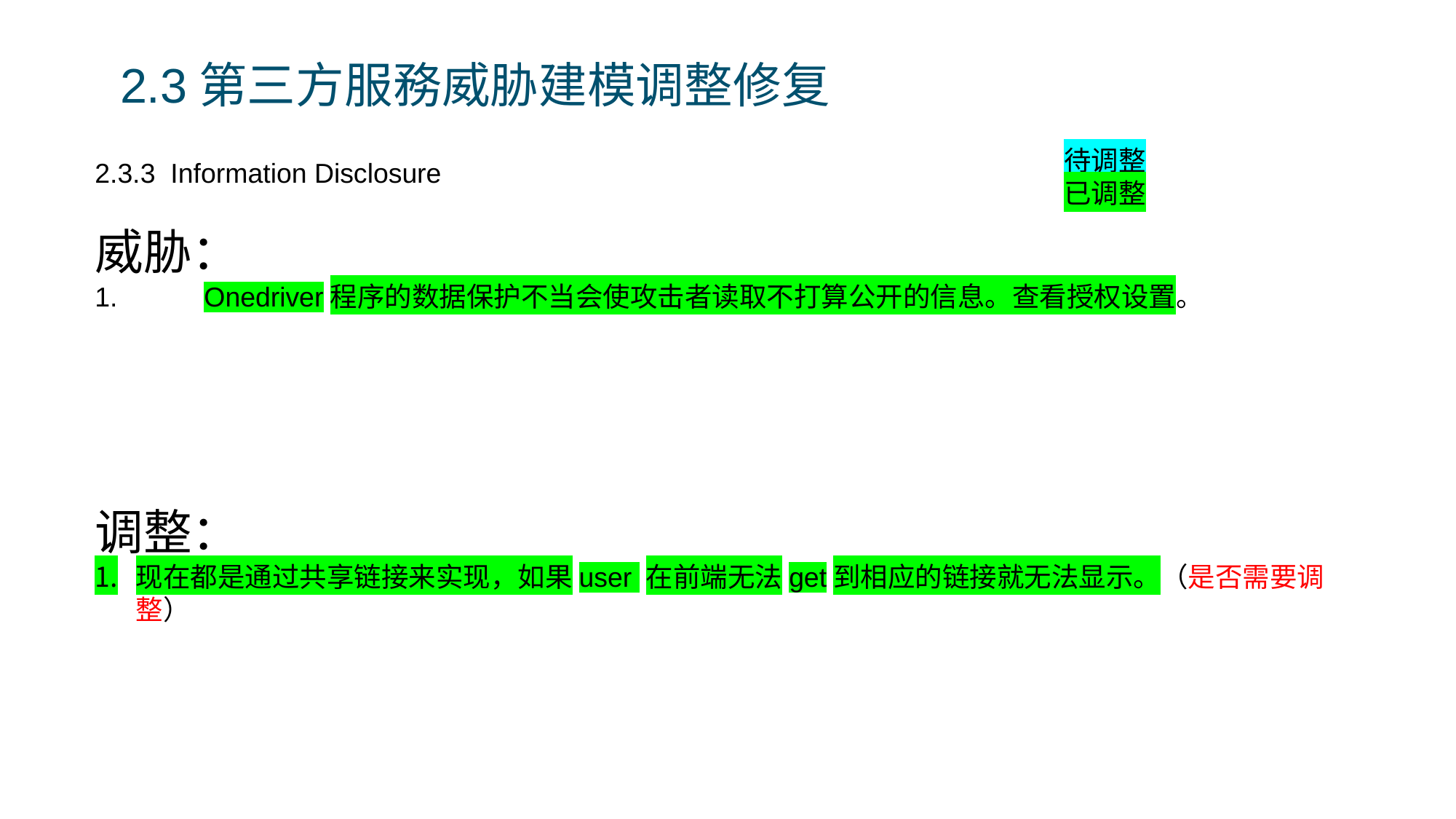

# 2.3第三方服務威胁建模调整修复
待调整
已调整
2.3.3  Information Disclosure

威胁：
1.	Onedriver程序的数据保护不当会使攻击者读取不打算公开的信息。查看授权设置。

调整：
现在都是通过共享链接来实现，如果user 在前端无法get到相应的链接就无法显示。（是否需要调整）

19